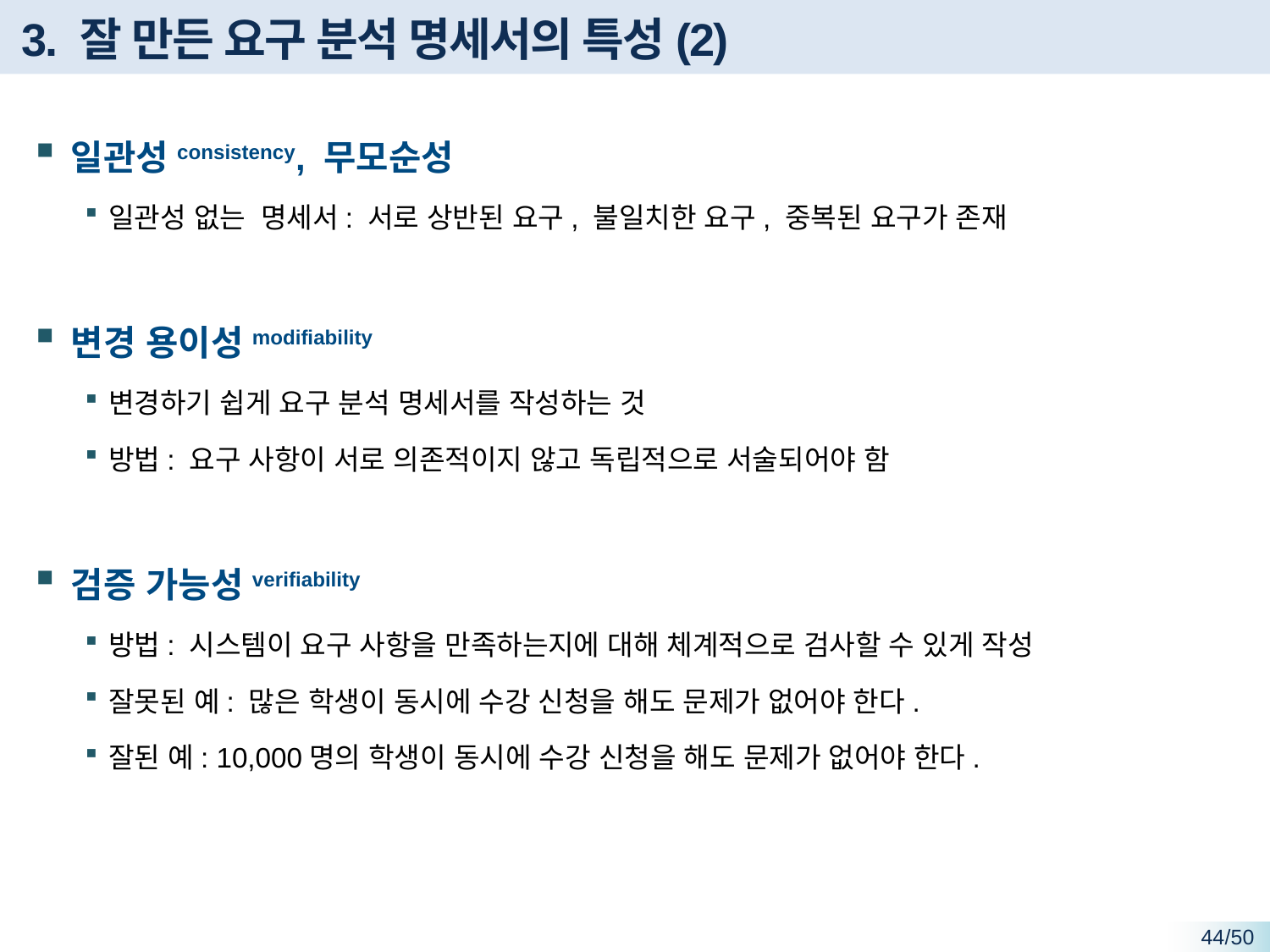

# 3. 잘 만든 요구 분석 명세서의 특성(2)
일관성consistency, 무모순성
일관성 없는  명세서: 서로 상반된 요구, 불일치한 요구, 중복된 요구가 존재

변경 용이성modifiability
변경하기 쉽게 요구 분석 명세서를 작성하는 것
방법: 요구 사항이 서로 의존적이지 않고 독립적으로 서술되어야 함

검증 가능성verifiability
방법: 시스템이 요구 사항을 만족하는지에 대해 체계적으로 검사할 수 있게 작성
잘못된 예: 많은 학생이 동시에 수강 신청을 해도 문제가 없어야 한다.
잘된 예: 10,000명의 학생이 동시에 수강 신청을 해도 문제가 없어야 한다.